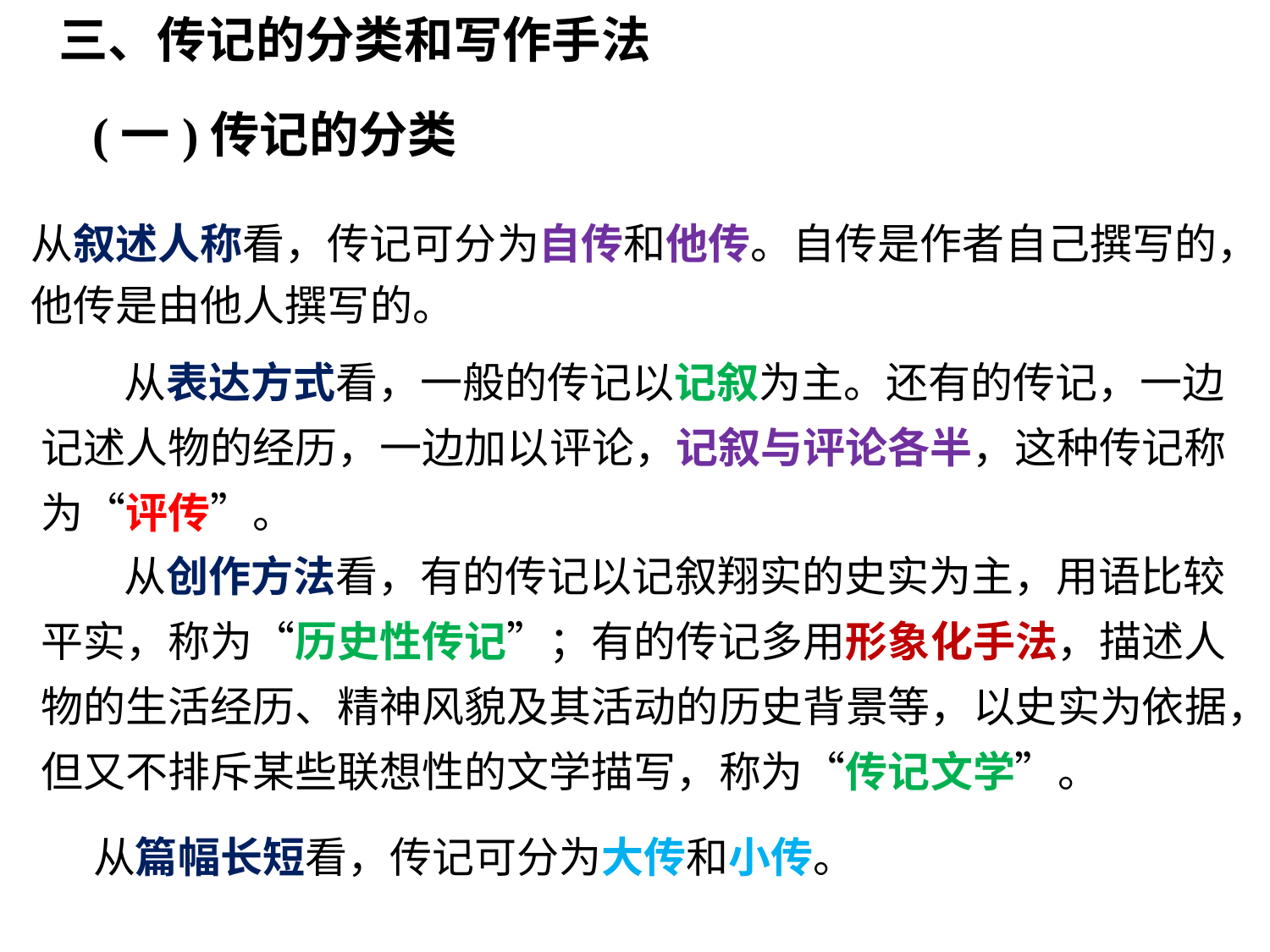

三、传记的分类和写作手法

(一)传记的分类
从叙述人称看，传记可分为自传和他传。自传是作者自己撰写的，
他传是由他人撰写的。

	从表达方式看，一般的传记以记叙为主。还有的传记，一边

记述人物的经历，一边加以评论，记叙与评论各半，这种传记称

为“评传”。
	从创作方法看，有的传记以记叙翔实的史实为主，用语比较

平实，称为“历史性传记”；有的传记多用形象化手法，描述人

物的生活经历、精神风貌及其活动的历史背景等，以史实为依据，

但又不排斥某些联想性的文学描写，称为“传记文学”。
从篇幅长短看，传记可分为大传和小传。